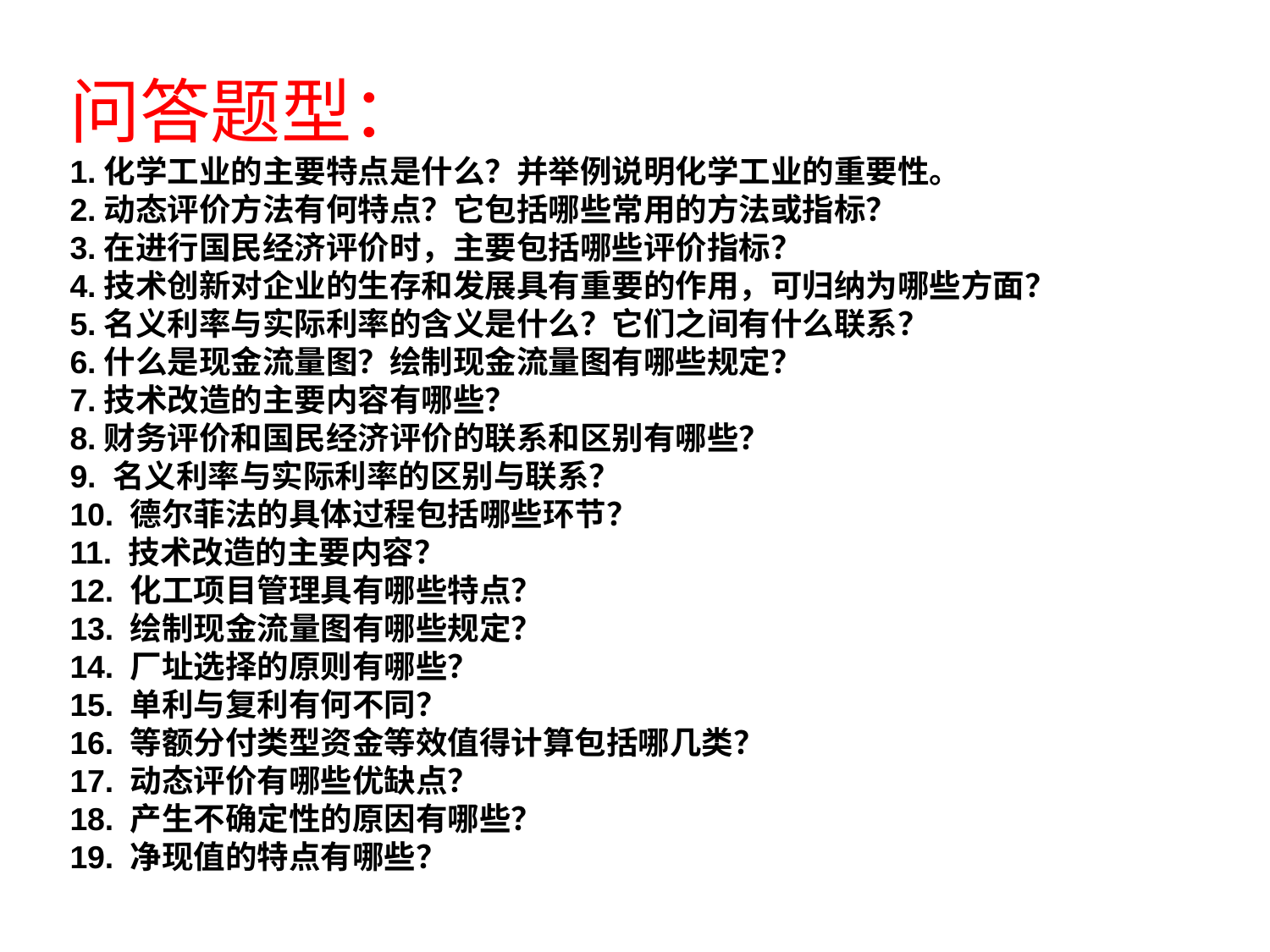

问答题型：
1.化学工业的主要特点是什么？并举例说明化学工业的重要性。
2.动态评价方法有何特点？它包括哪些常用的方法或指标？
3.在进行国民经济评价时，主要包括哪些评价指标？
4.技术创新对企业的生存和发展具有重要的作用，可归纳为哪些方面？
5.名义利率与实际利率的含义是什么？它们之间有什么联系？
6.什么是现金流量图？绘制现金流量图有哪些规定？
7.技术改造的主要内容有哪些？
8.财务评价和国民经济评价的联系和区别有哪些？
9. 名义利率与实际利率的区别与联系？
10. 德尔菲法的具体过程包括哪些环节？
11. 技术改造的主要内容？
12. 化工项目管理具有哪些特点？
13. 绘制现金流量图有哪些规定？
14. 厂址选择的原则有哪些？
15. 单利与复利有何不同？
16. 等额分付类型资金等效值得计算包括哪几类？
17. 动态评价有哪些优缺点？
18. 产生不确定性的原因有哪些？
19. 净现值的特点有哪些？